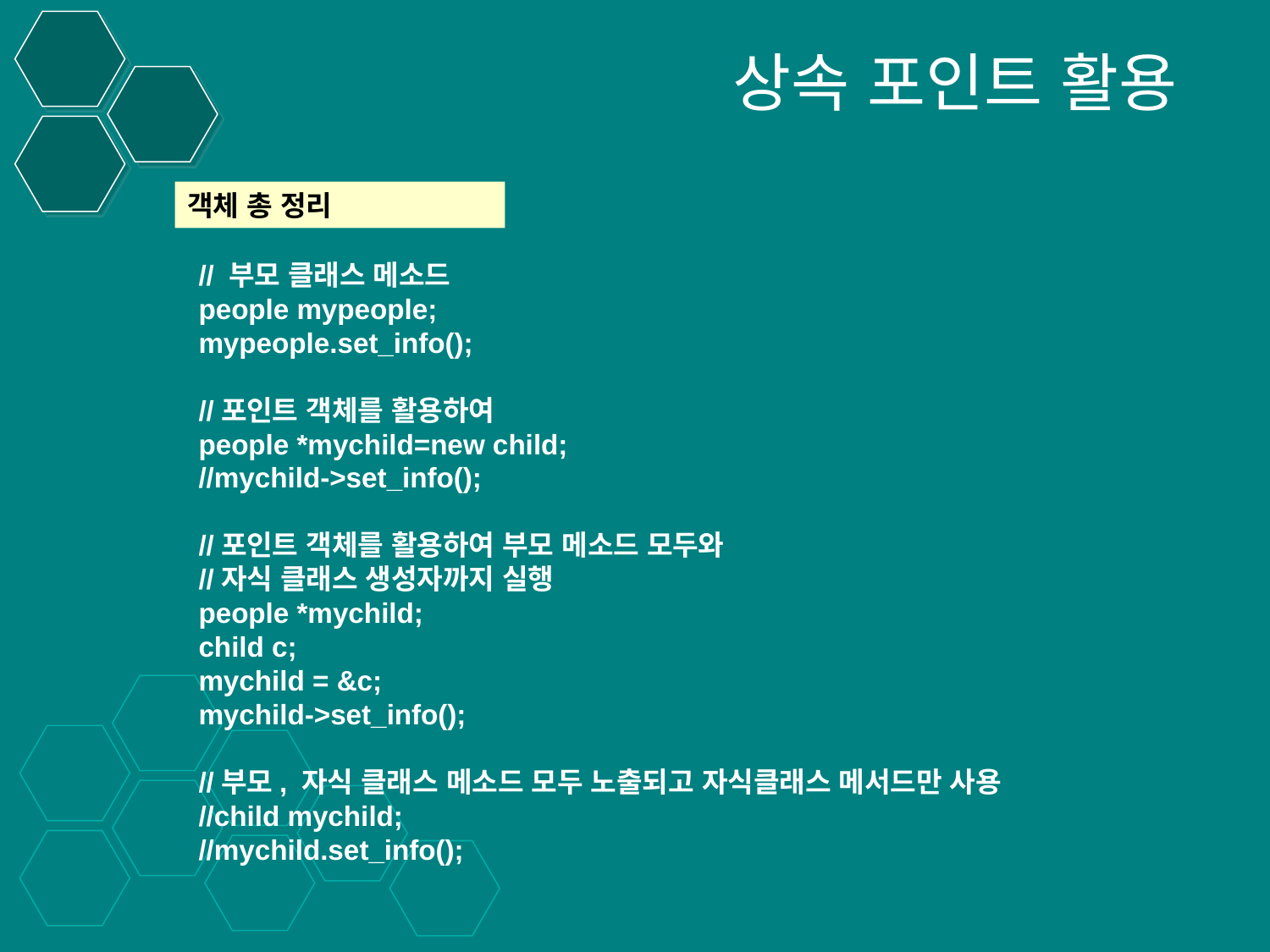

상속 포인트 활용
객체 총 정리
// 부모 클래스 메소드
people mypeople;
mypeople.set_info();

//포인트 객체를 활용하여
people *mychild=new child;
//mychild->set_info();

//포인트 객체를 활용하여 부모 메소드 모두와
//자식 클래스 생성자까지 실행
people *mychild;
child c;
mychild = &c;
mychild->set_info();

//부모, 자식 클래스 메소드 모두 노출되고 자식클래스 메서드만 사용
//child mychild;
//mychild.set_info();